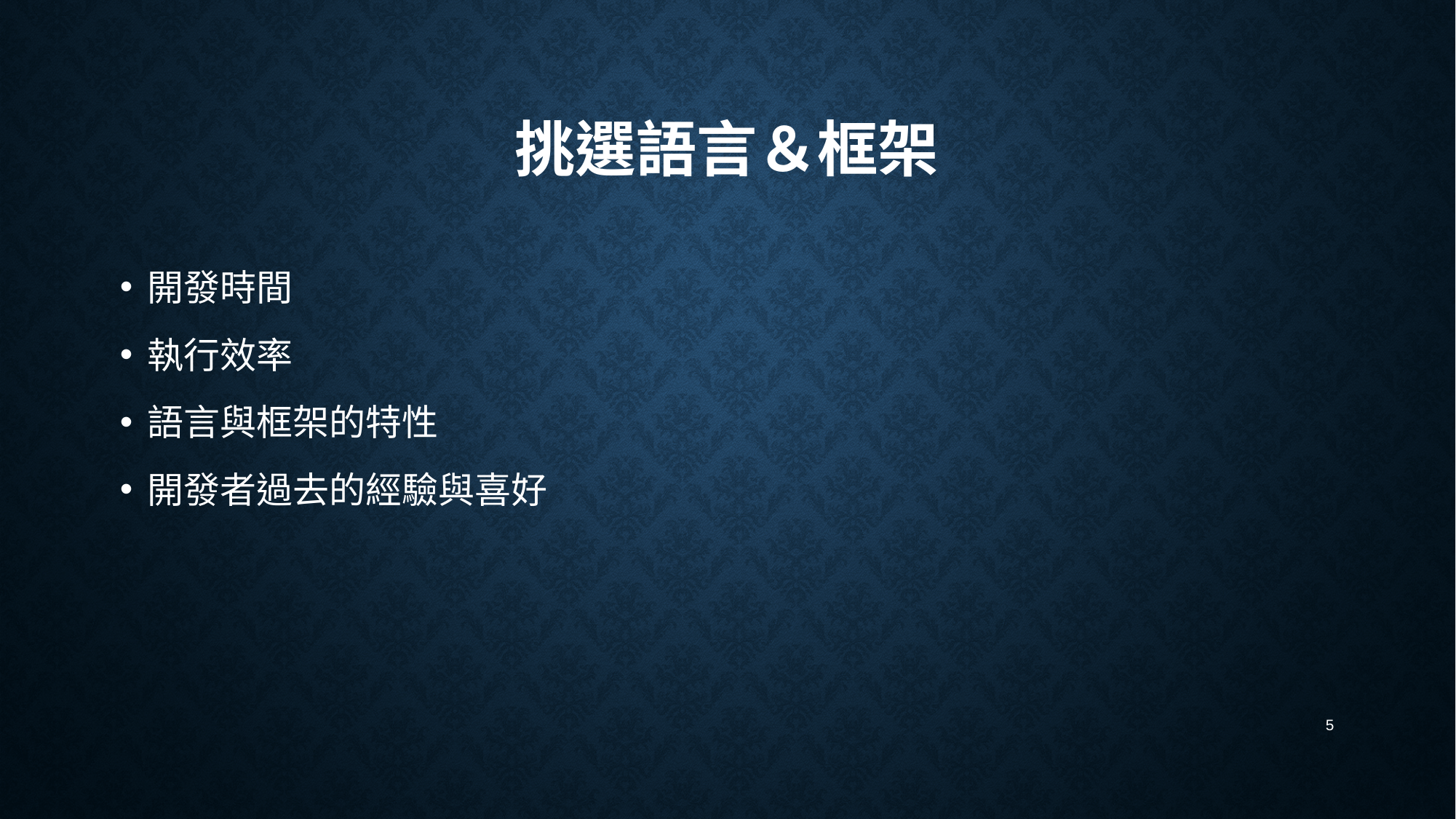

# 挑選語言＆框架
開發時間
執行效率
語言與框架的特性
開發者過去的經驗與喜好
5